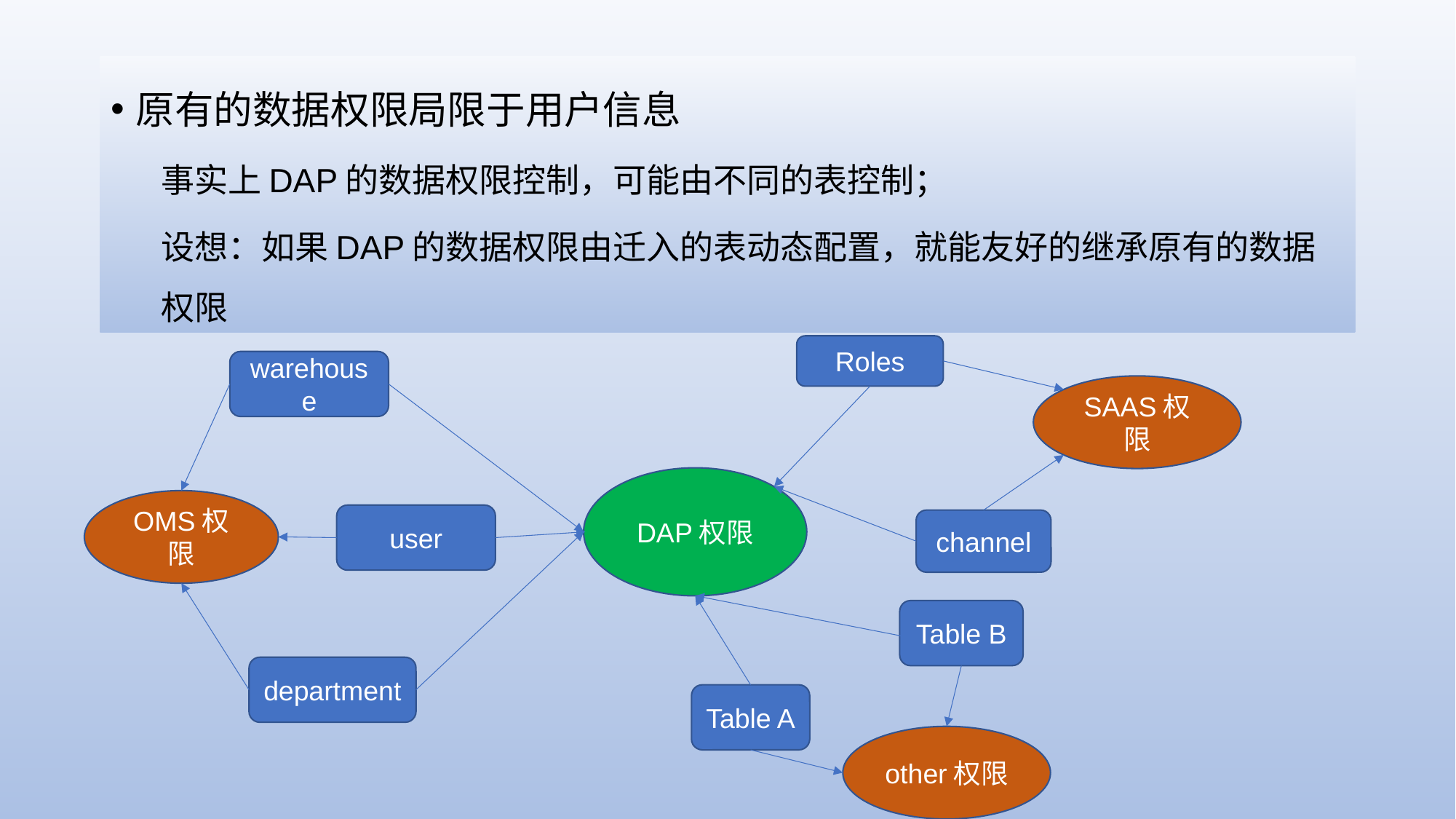

原有的数据权限局限于用户信息
事实上DAP的数据权限控制，可能由不同的表控制；
设想：如果DAP的数据权限由迁入的表动态配置，就能友好的继承原有的数据权限
Roles
warehouse
SAAS权限
DAP权限
OMS权限
user
channel
Table B
department
Table A
other权限